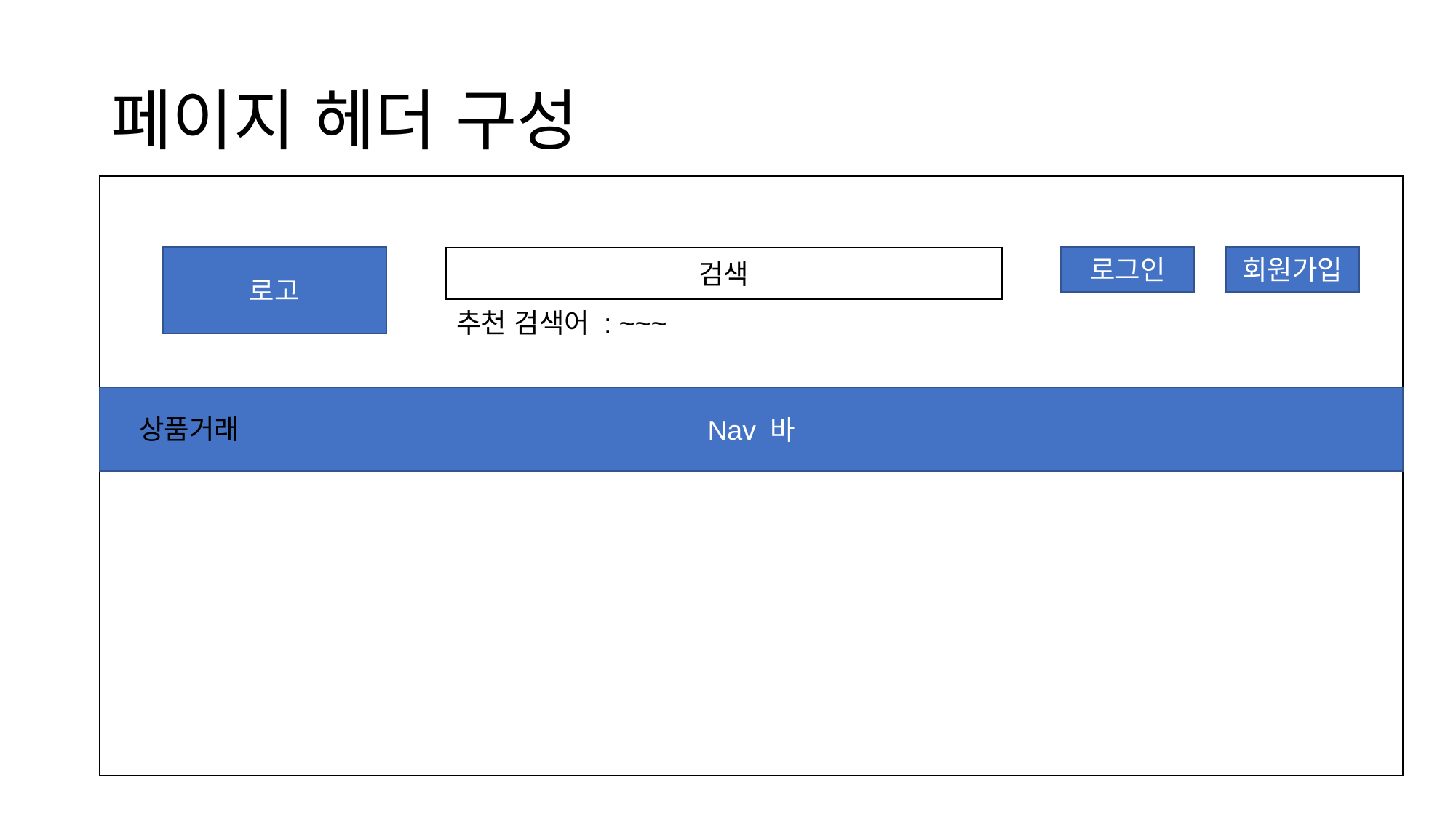

# 페이지 헤더 구성

로그인
회원가입
로고
검색
추천 검색어 : ~~~
Nav 바
상품거래